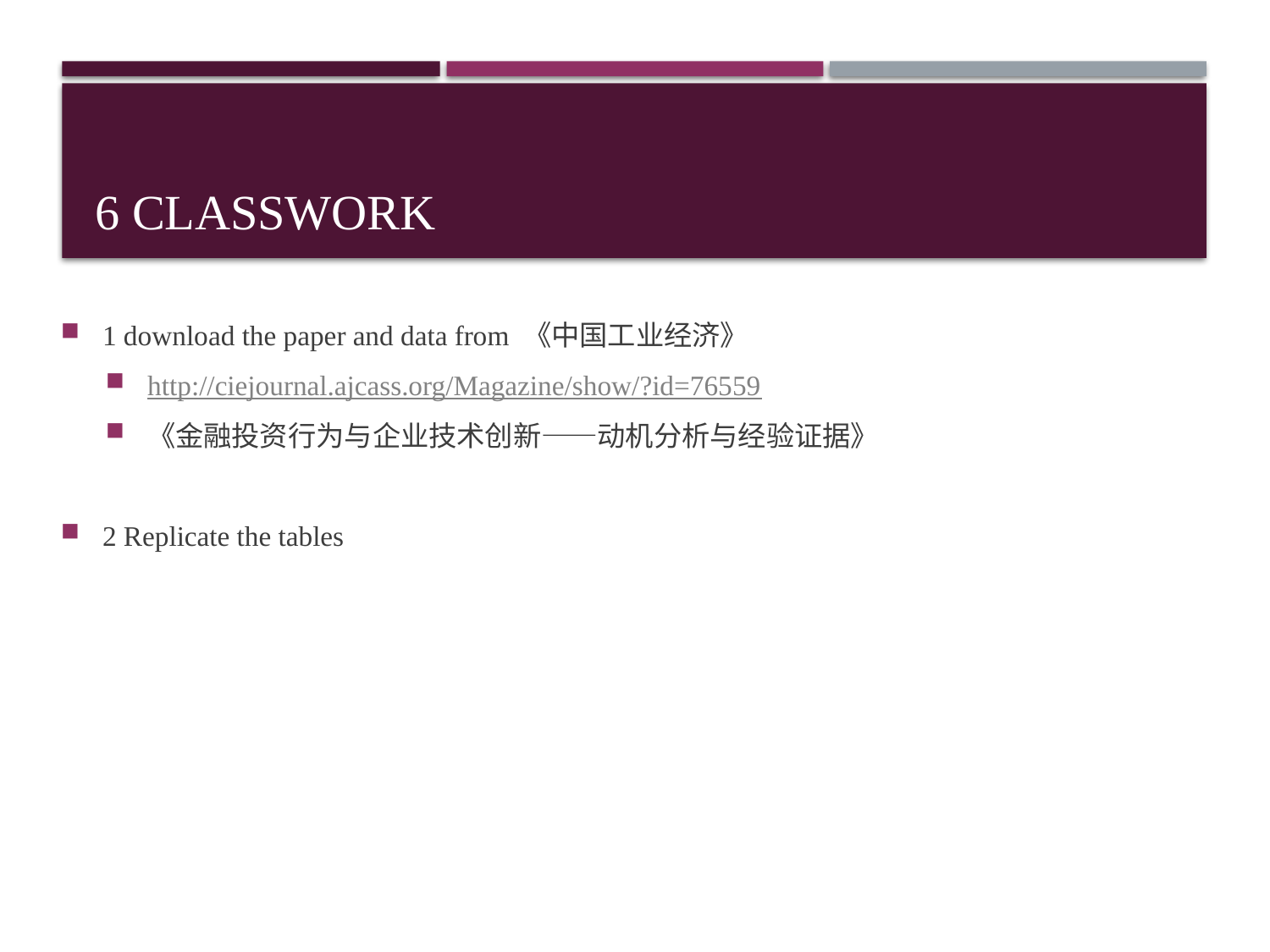

# 6 Classwork
1 download the paper and data from 《中国工业经济》
http://ciejournal.ajcass.org/Magazine/show/?id=76559
《金融投资行为与企业技术创新——动机分析与经验证据》

2 Replicate the tables

38